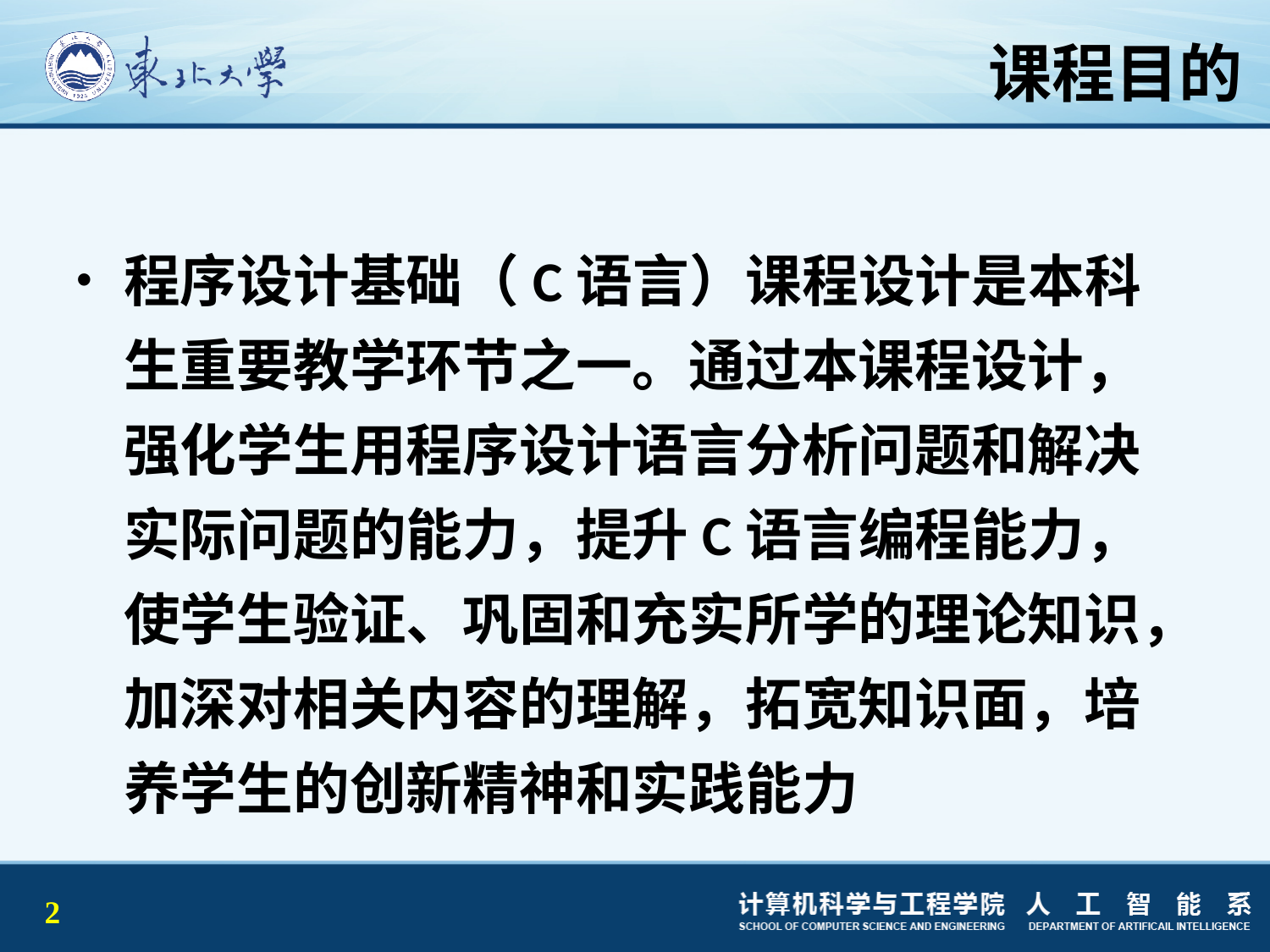

# 课程目的
程序设计基础（C语言）课程设计是本科生重要教学环节之一。通过本课程设计，强化学生用程序设计语言分析问题和解决实际问题的能力，提升C语言编程能力，使学生验证、巩固和充实所学的理论知识，加深对相关内容的理解，拓宽知识面，培养学生的创新精神和实践能力